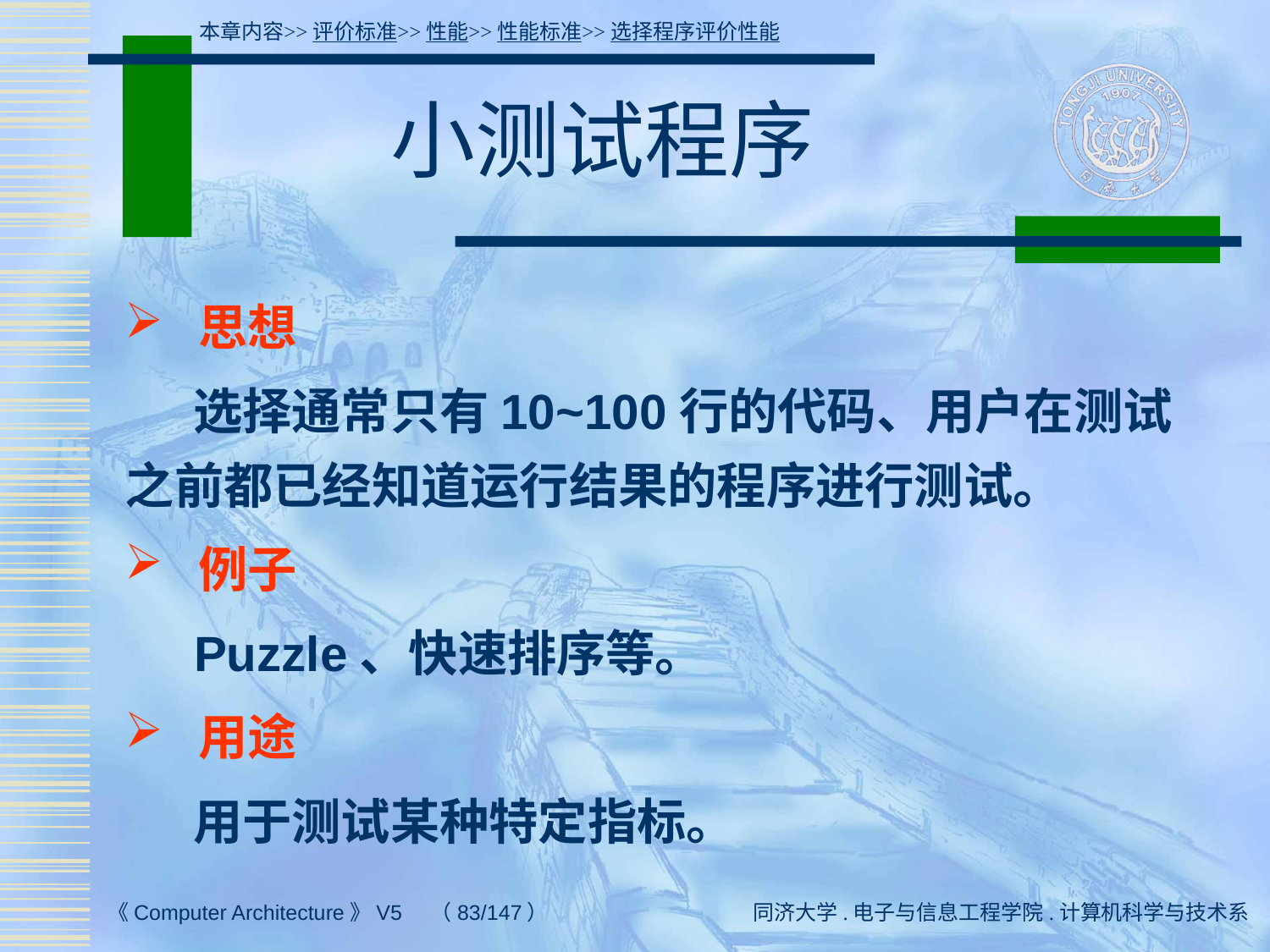

本章内容>>评价标准>>性能>>性能标准>>选择程序评价性能
# 小测试程序
  思想
     选择通常只有10~100行的代码、用户在测试之前都已经知道运行结果的程序进行测试。
  例子
     Puzzle、快速排序等。
  用途
     用于测试某种特定指标。